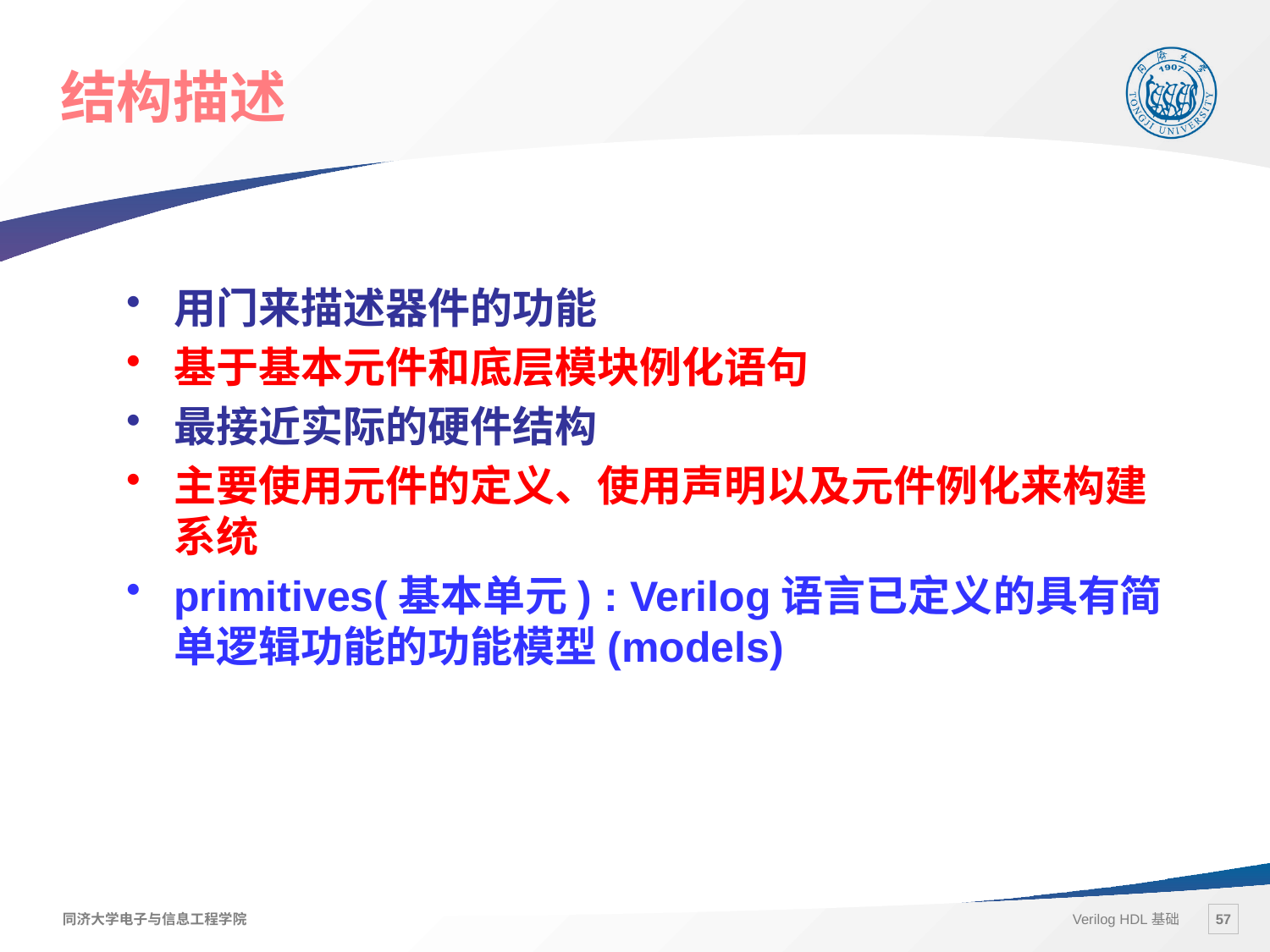

# 结构描述
用门来描述器件的功能
基于基本元件和底层模块例化语句
最接近实际的硬件结构
主要使用元件的定义、使用声明以及元件例化来构建系统
primitives(基本单元) : Verilog语言已定义的具有简单逻辑功能的功能模型(models)